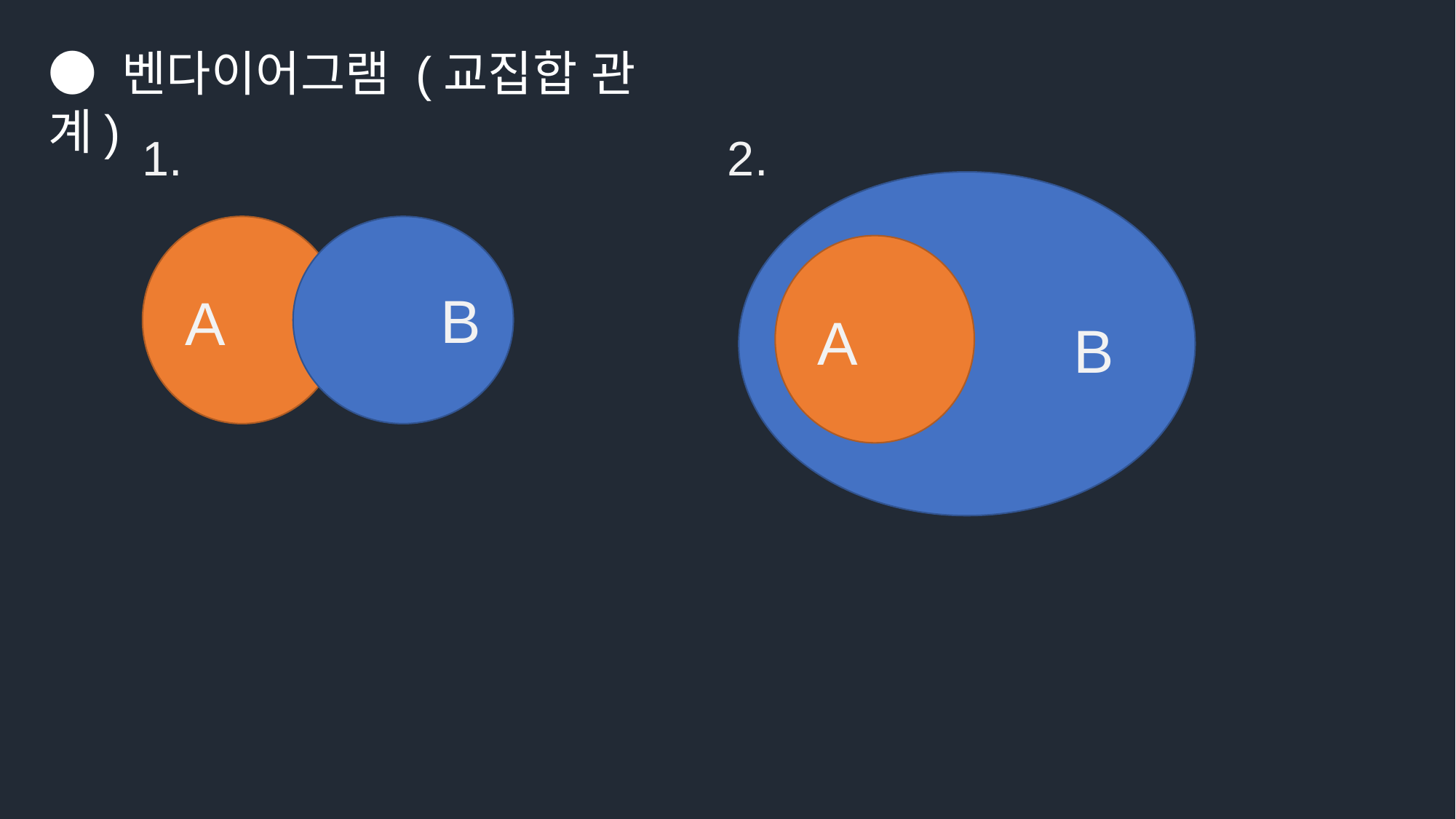

● 벤다이어그램 (교집합 관계)
2.
1.

B
A
A
B